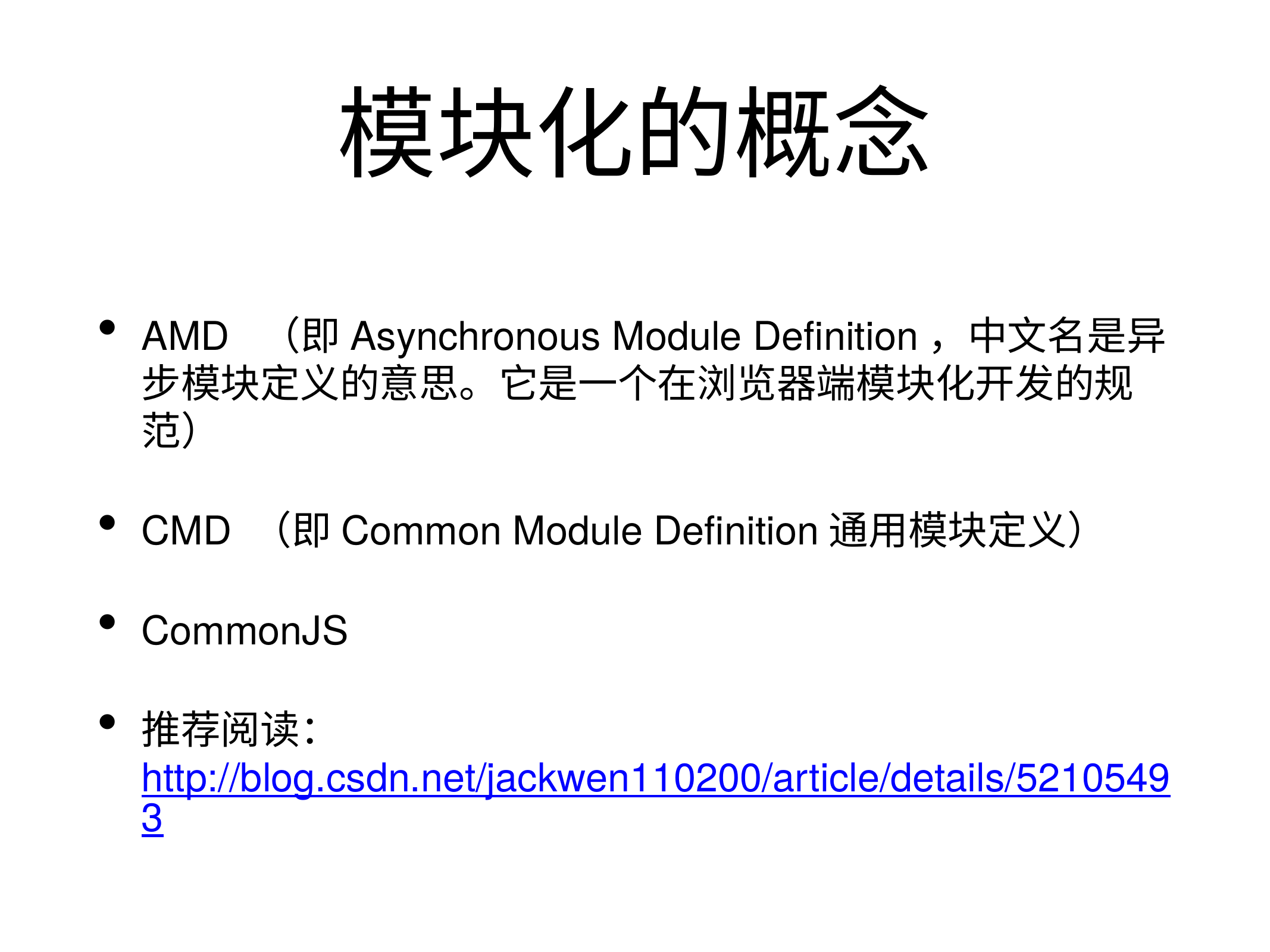

# 模块化的概念
AMD  （即Asynchronous Module Definition，中文名是异步模块定义的意思。它是一个在浏览器端模块化开发的规范）
CMD （即Common Module Definition通用模块定义）
CommonJS
推荐阅读：http://blog.csdn.net/jackwen110200/article/details/52105493